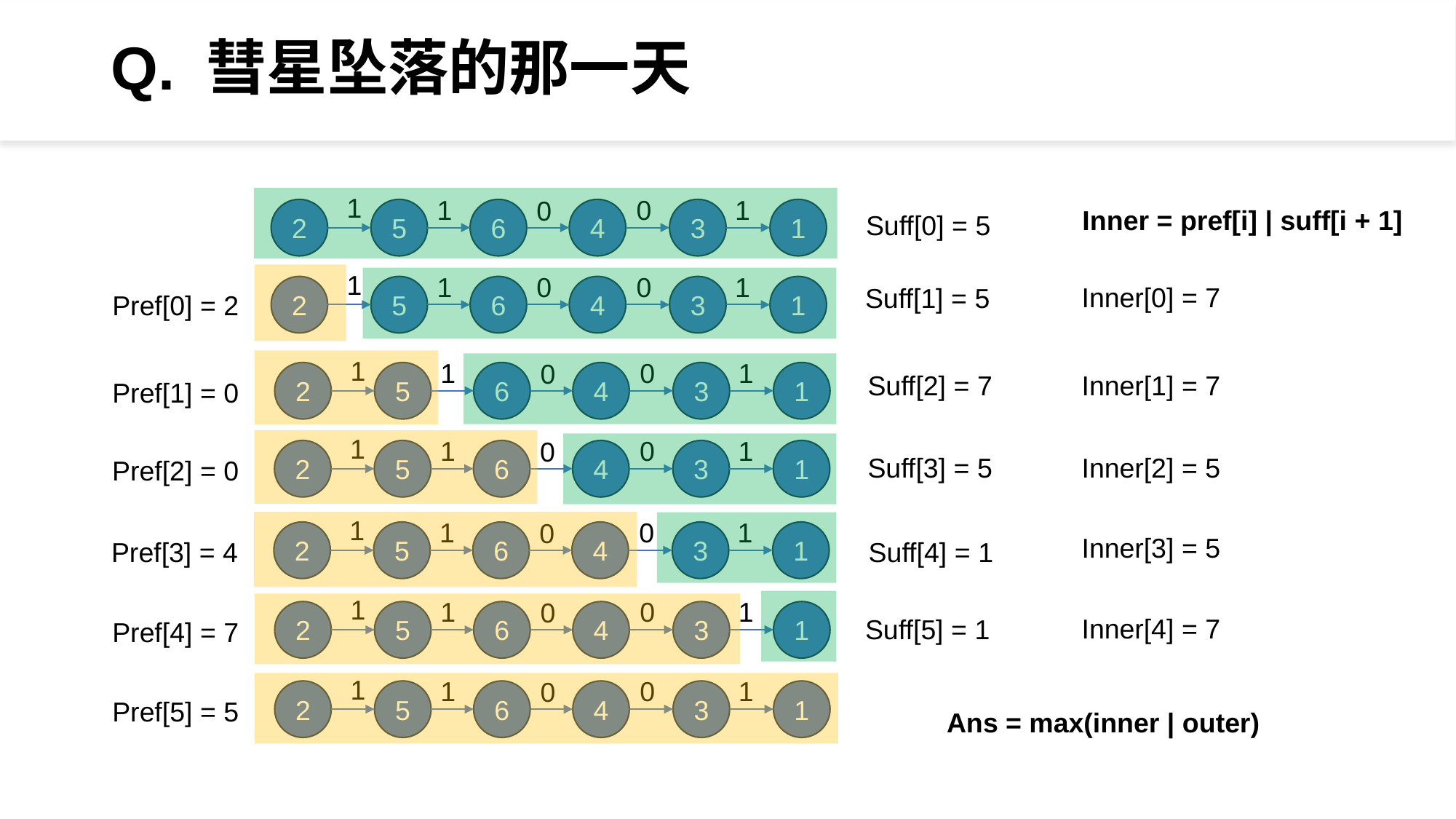

# Q. 彗星坠落的那一天
1
1
0
1
0
4
3
1
6
5
2

Inner = pref[i] | suff[i + 1]
Suff[0] = 5
1
1
0
1
0
4
3
1
6
5
2

Inner[0] = 7
Suff[1] = 5
Pref[0] = 2
1
1
0
1
0
4
3
1
6
5
2

Suff[2] = 7
Inner[1] = 7
Pref[1] = 0
1
1
0
1
0
4
3
1
6
5
2

Suff[3] = 5
Inner[2] = 5
Pref[2] = 0
1
1
0
1
0
4
3
1
6
5
2

Inner[3] = 5
Pref[3] = 4
Suff[4] = 1
1
1
0
1
0
4
3
1
6
5
2

Inner[4] = 7
Suff[5] = 1
Pref[4] = 7
1
1
0
1
0
4
3
1
6
5
2

Pref[5] = 5
Ans = max(inner | outer)